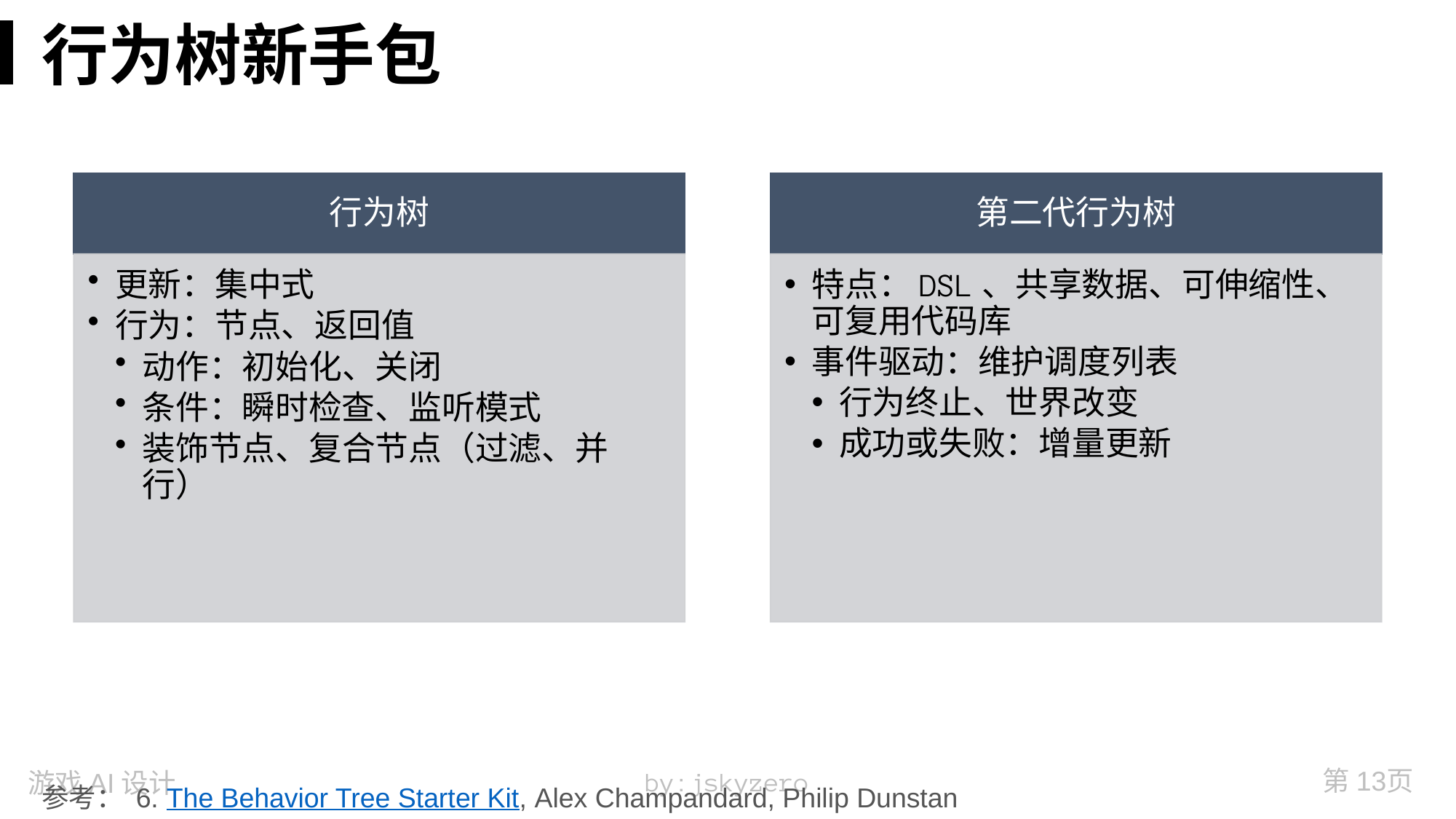

# 行为树新手包
行为树
更新：集中式
行为：节点、返回值
动作：初始化、关闭
条件：瞬时检查、监听模式
装饰节点、复合节点（过滤、并行）
第二代行为树
特点：DSL、共享数据、可伸缩性、可复用代码库
事件驱动：维护调度列表
行为终止、世界改变
成功或失败：增量更新
参考： 6. The Behavior Tree Starter Kit, Alex Champandard, Philip Dunstan